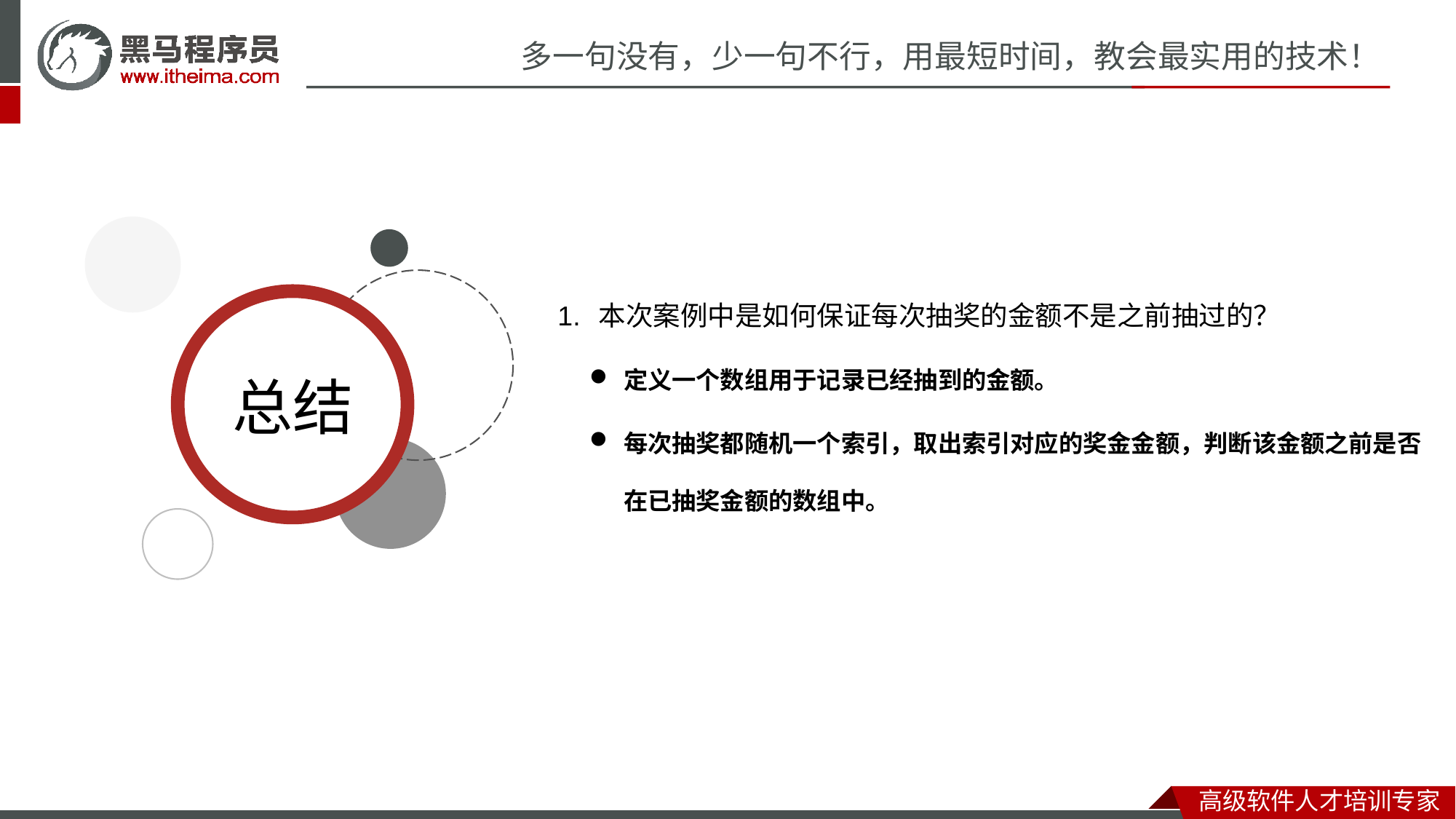

本次案例中是如何保证每次抽奖的金额不是之前抽过的？
定义一个数组用于记录已经抽到的金额。
每次抽奖都随机一个索引，取出索引对应的奖金金额，判断该金额之前是否在已抽奖金额的数组中。